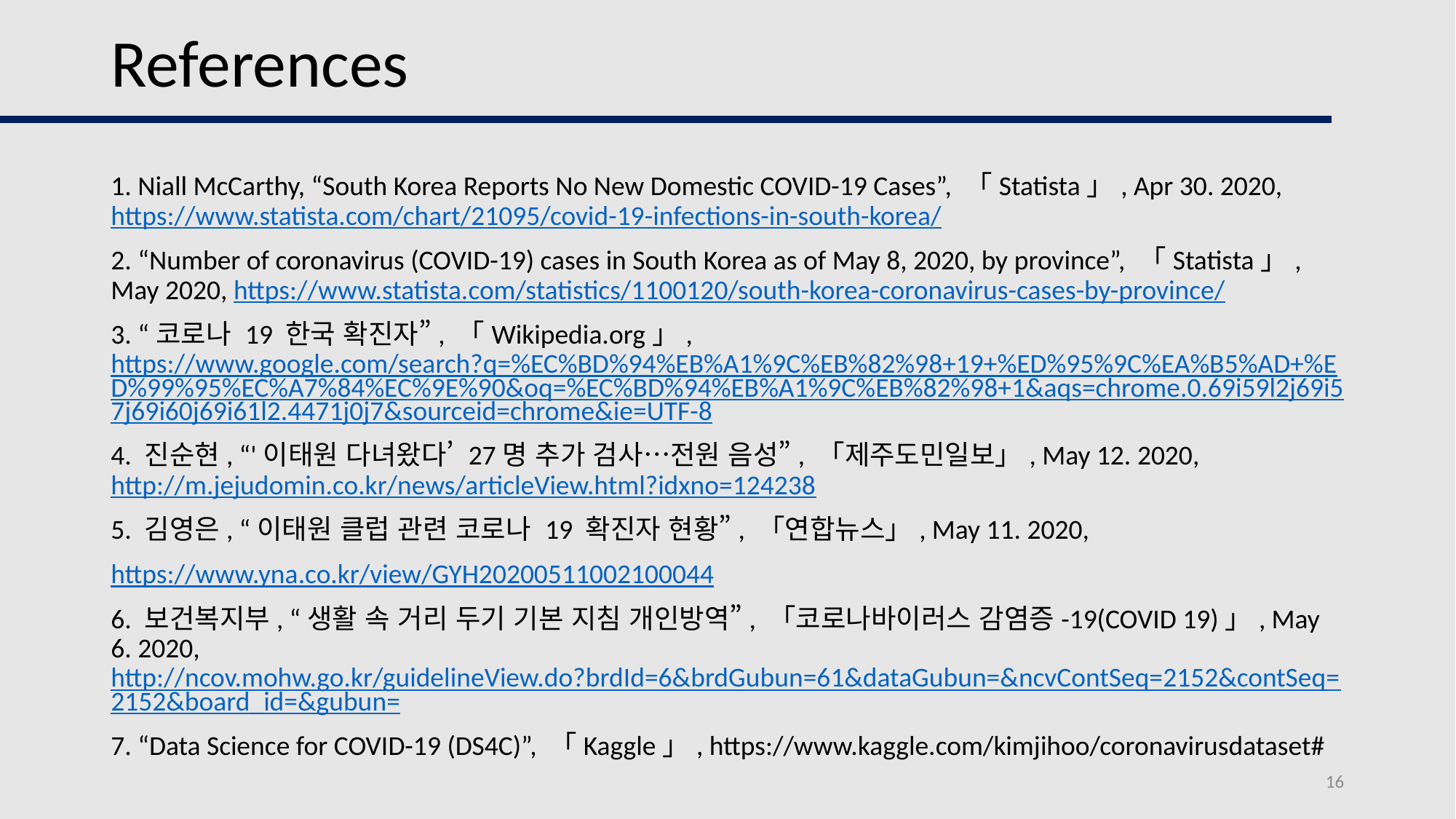

References
1. Niall McCarthy, “South Korea Reports No New Domestic COVID-19 Cases”, 「Statista」, Apr 30. 2020, https://www.statista.com/chart/21095/covid-19-infections-in-south-korea/
2. “Number of coronavirus (COVID-19) cases in South Korea as of May 8, 2020, by province”, 「Statista」, May 2020, https://www.statista.com/statistics/1100120/south-korea-coronavirus-cases-by-province/
3. “코로나 19 한국 확진자”, 「Wikipedia.org」, https://www.google.com/search?q=%EC%BD%94%EB%A1%9C%EB%82%98+19+%ED%95%9C%EA%B5%AD+%ED%99%95%EC%A7%84%EC%9E%90&oq=%EC%BD%94%EB%A1%9C%EB%82%98+1&aqs=chrome.0.69i59l2j69i57j69i60j69i61l2.4471j0j7&sourceid=chrome&ie=UTF-8
4. 진순현, “'이태원 다녀왔다’ 27명 추가 검사…전원 음성”, 「제주도민일보」, May 12. 2020, http://m.jejudomin.co.kr/news/articleView.html?idxno=124238
5. 김영은, “이태원 클럽 관련 코로나 19 확진자 현황”, 「연합뉴스」, May 11. 2020,
https://www.yna.co.kr/view/GYH20200511002100044
6. 보건복지부, “생활 속 거리 두기 기본 지침 개인방역”, 「코로나바이러스 감염증-19(COVID 19)」, May 6. 2020, http://ncov.mohw.go.kr/guidelineView.do?brdId=6&brdGubun=61&dataGubun=&ncvContSeq=2152&contSeq=2152&board_id=&gubun=
7. “Data Science for COVID-19 (DS4C)”, 「Kaggle」, https://www.kaggle.com/kimjihoo/coronavirusdataset#

16